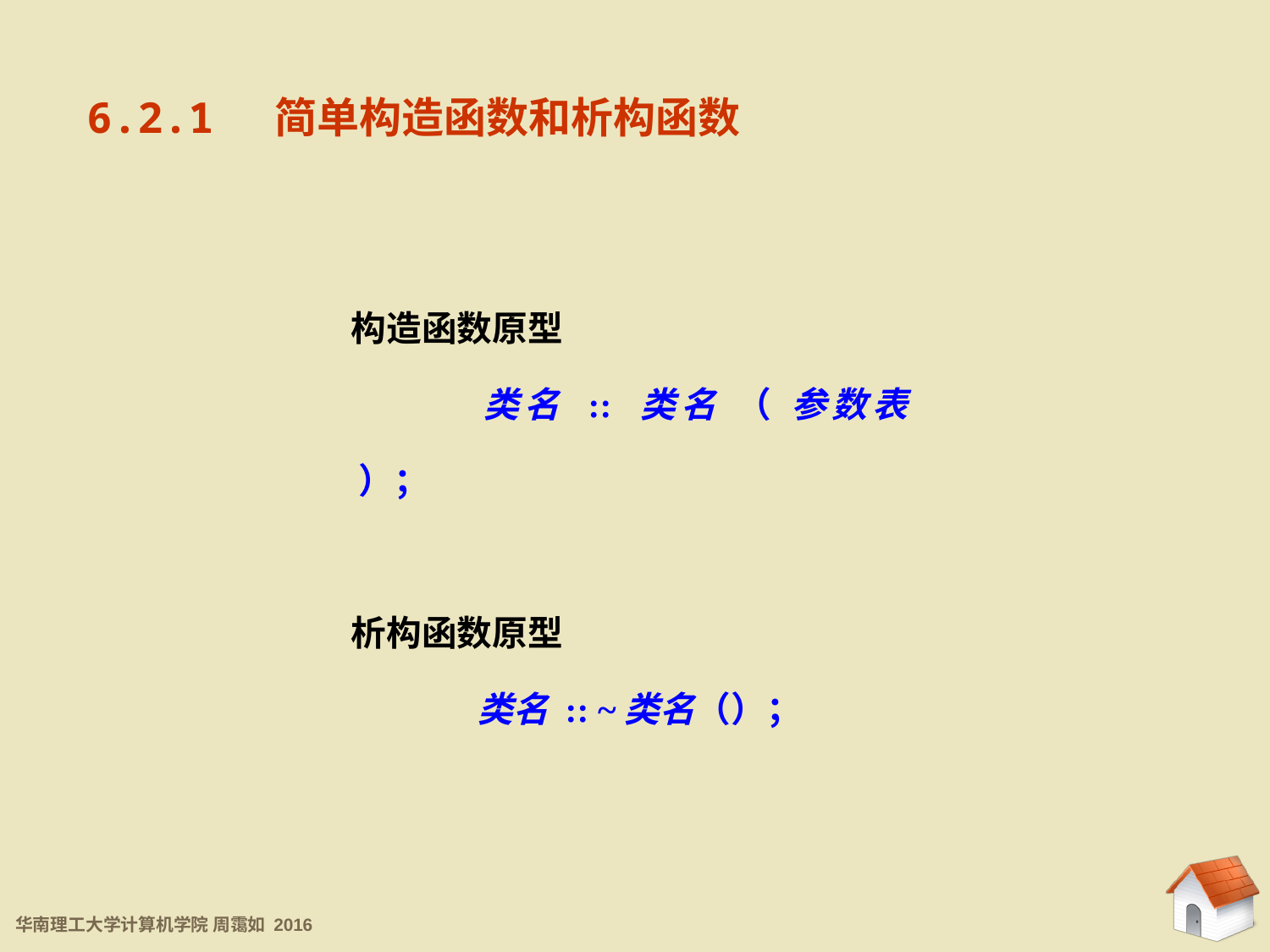

6.2.1  简单构造函数和析构函数
6.2.1  简单构造函数和析构函数
构造函数原型
	类名 :: 类名 （ 参数表 ）；

析构函数原型
	类名 :: ~类名（）；